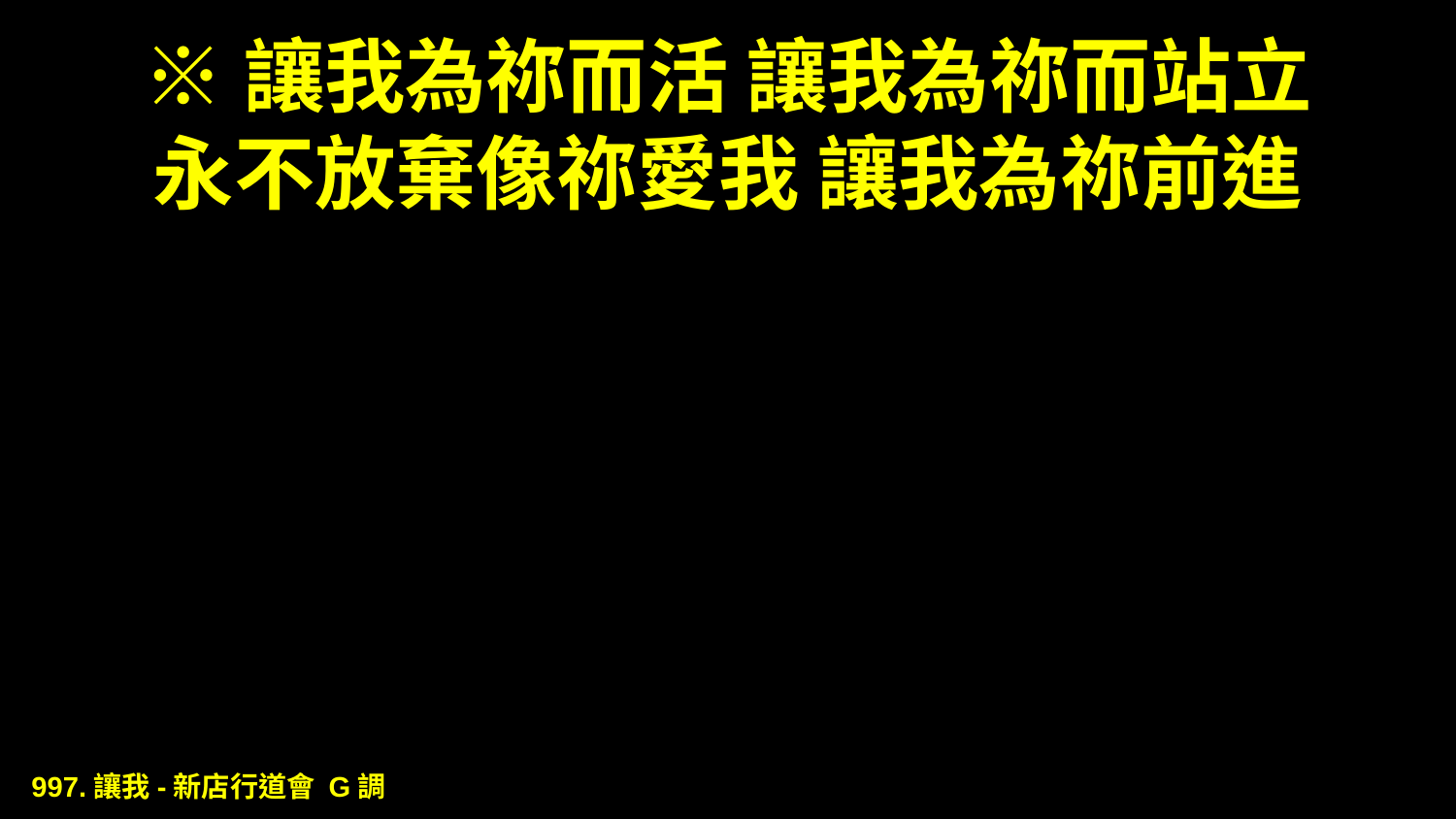

# ※讓我為祢而活 讓我為祢而站立 永不放棄像祢愛我 讓我為祢前進
997.讓我-新店行道會 G調